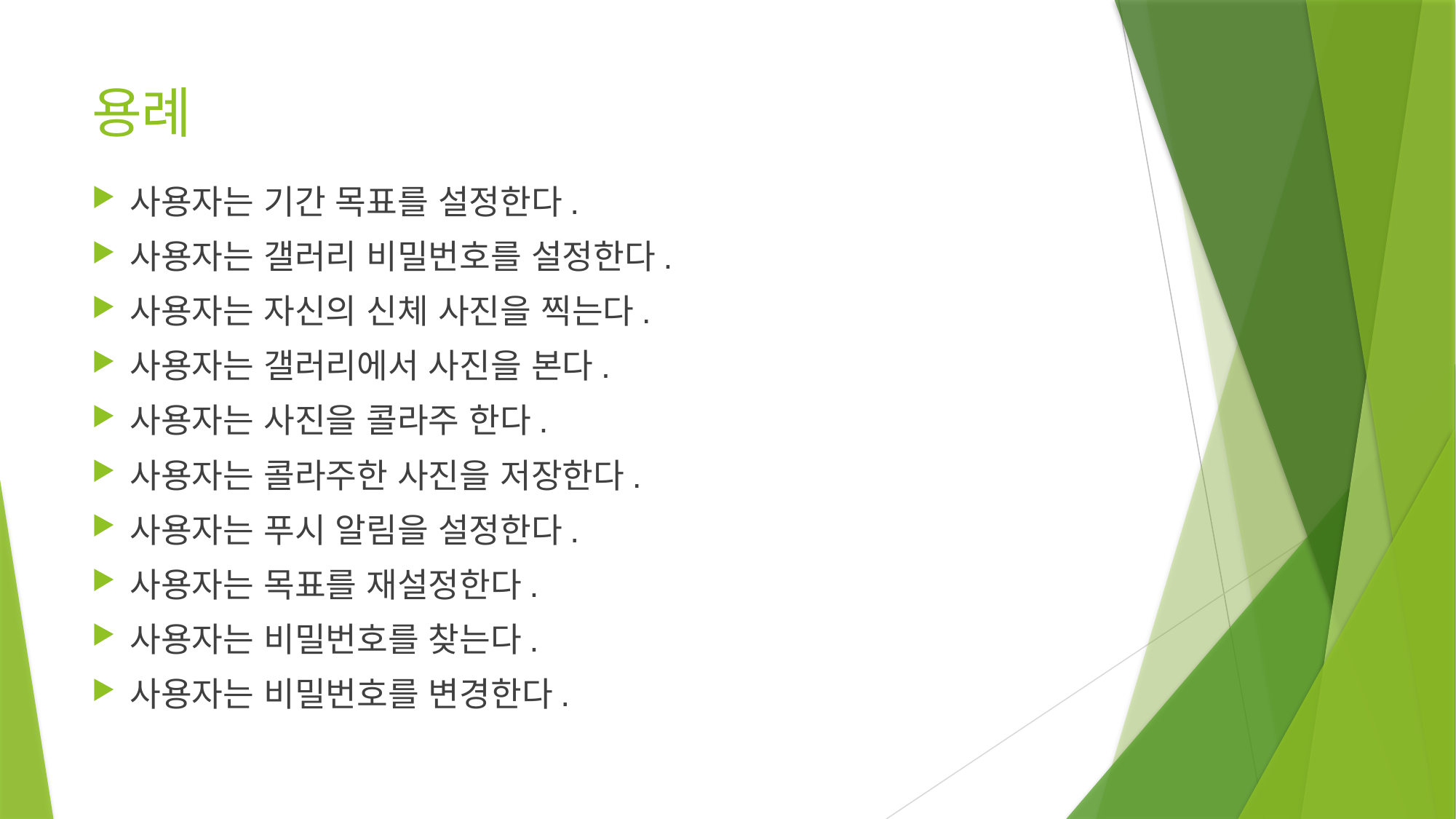

# 용례
사용자는 기간 목표를 설정한다.
사용자는 갤러리 비밀번호를 설정한다.
사용자는 자신의 신체 사진을 찍는다.
사용자는 갤러리에서 사진을 본다.
사용자는 사진을 콜라주 한다.
사용자는 콜라주한 사진을 저장한다.
사용자는 푸시 알림을 설정한다.
사용자는 목표를 재설정한다.
사용자는 비밀번호를 찾는다.
사용자는 비밀번호를 변경한다.